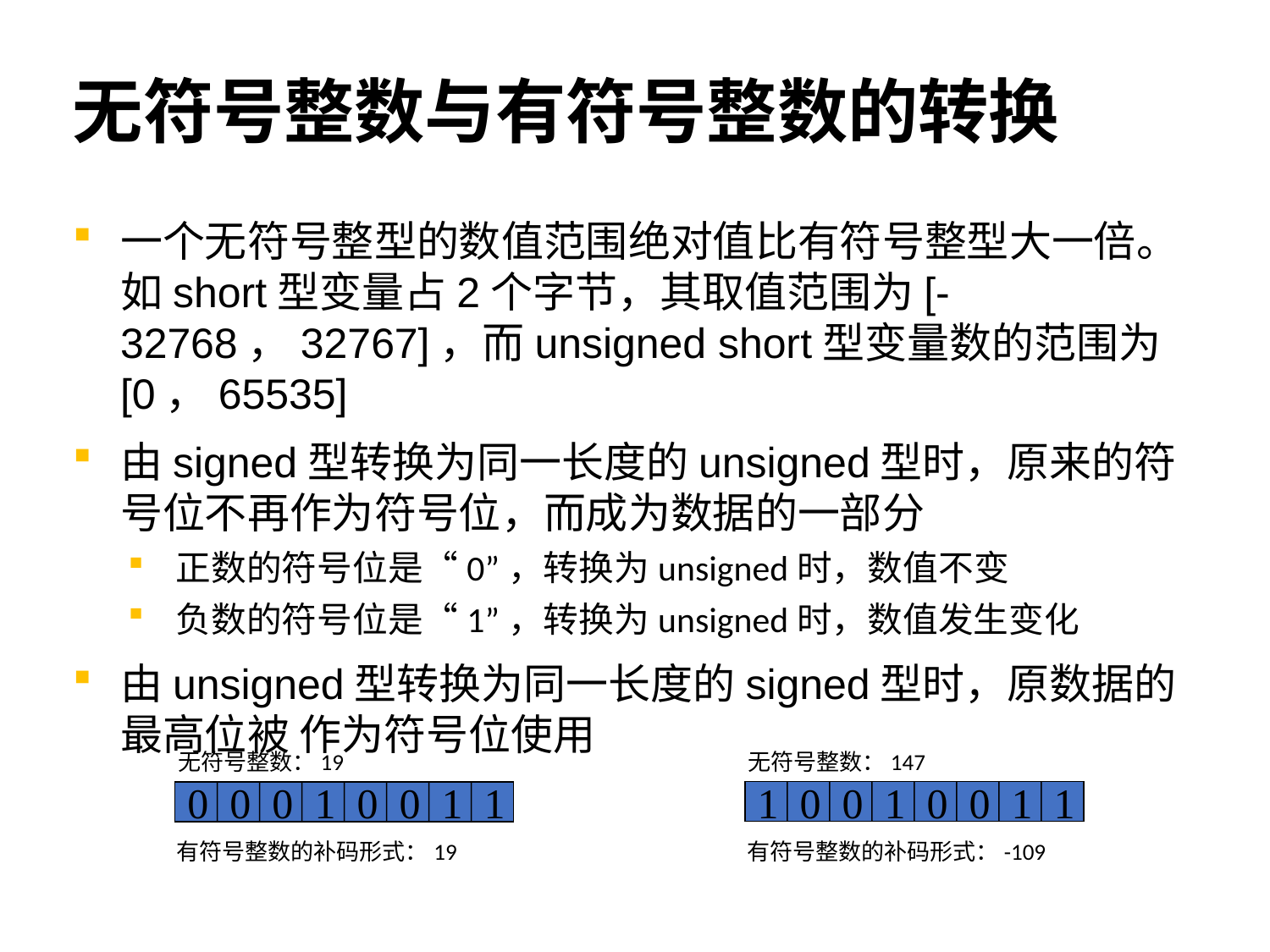

# 无符号整数与有符号整数的转换
一个无符号整型的数值范围绝对值比有符号整型大一倍。如short型变量占2个字节，其取值范围为[-32768，32767]，而unsigned short型变量数的范围为[0，65535]
由signed型转换为同一长度的unsigned型时，原来的符号位不再作为符号位，而成为数据的一部分
正数的符号位是“0”，转换为unsigned时，数值不变
负数的符号位是“1”，转换为unsigned时，数值发生变化
由unsigned型转换为同一长度的signed型时，原数据的最高位被 作为符号位使用
无符号整数：19
无符号整数：147
1  0  0  1  0  0  1  1

0  0  0  1  0  0  1  1

有符号整数的补码形式：19
有符号整数的补码形式：-109